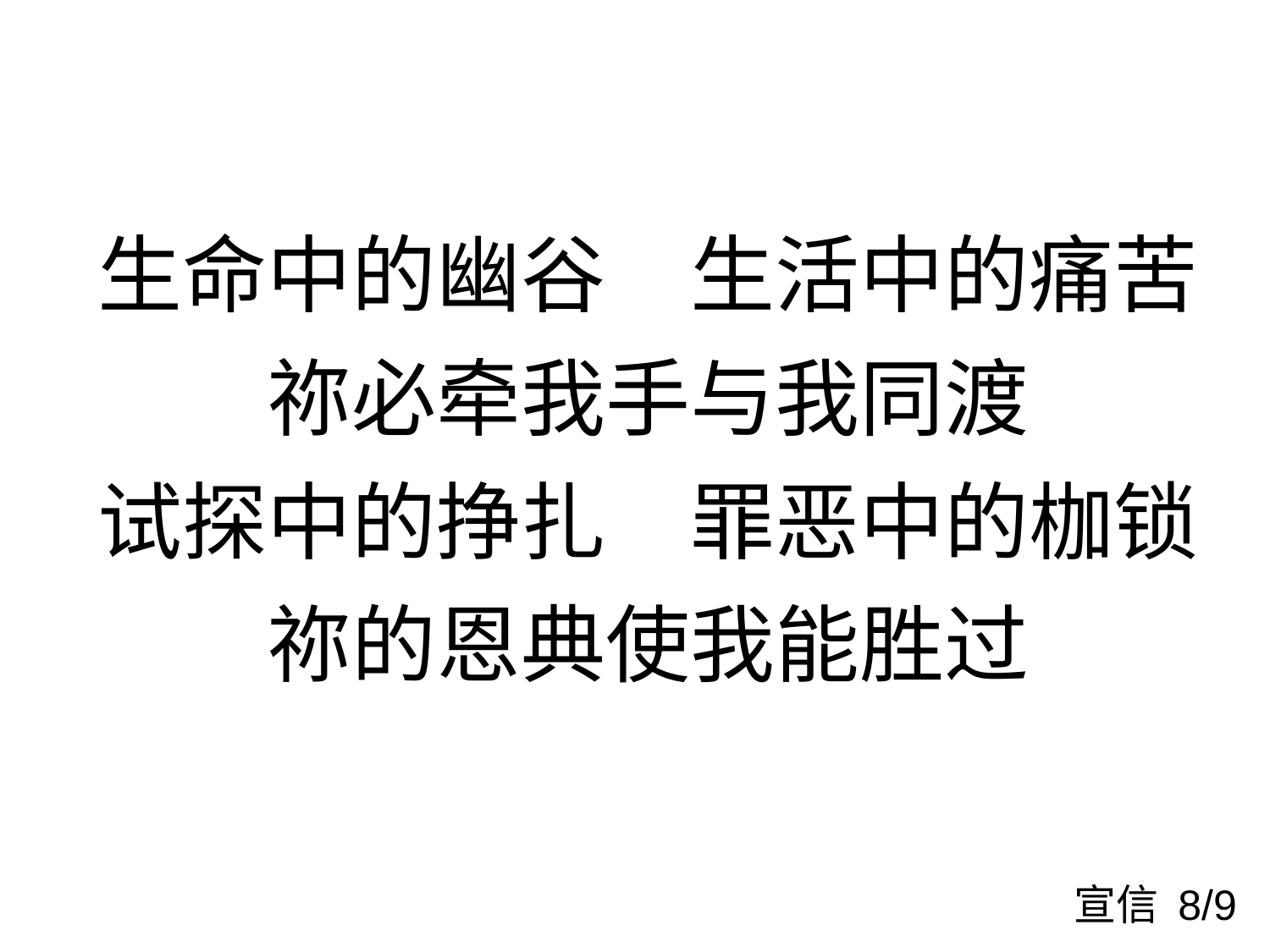

生命中的幽谷　生活中的痛苦
祢必牵我手与我同渡
试探中的挣扎　罪恶中的枷锁
祢的恩典使我能胜过
宣信 8/9